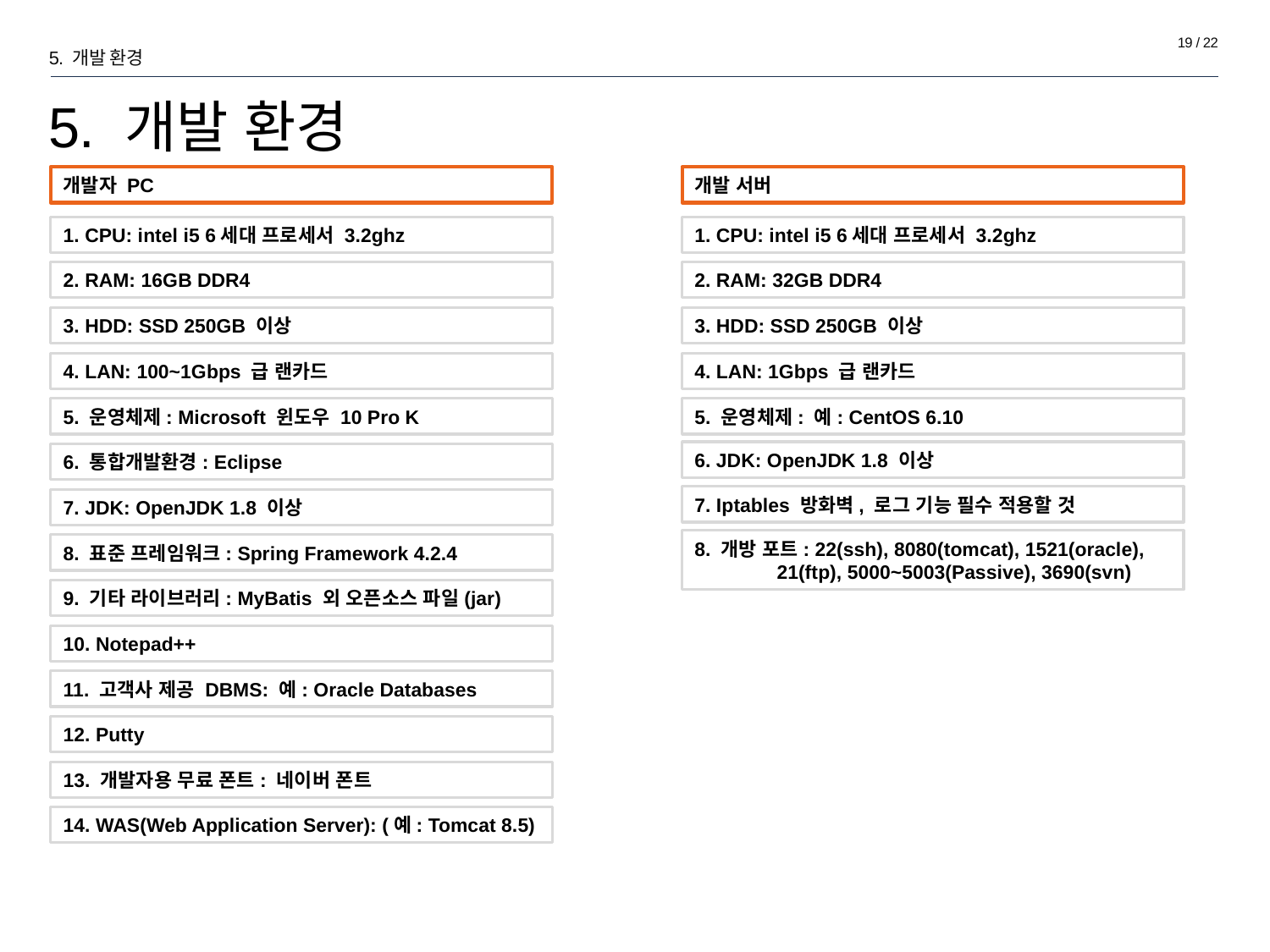

19 / 22
5. 개발 환경
# 5. 개발 환경
개발자 PC
개발 서버
1. CPU: intel i5 6세대 프로세서 3.2ghz
1. CPU: intel i5 6세대 프로세서 3.2ghz
2. RAM: 16GB DDR4
2. RAM: 32GB DDR4
3. HDD: SSD 250GB 이상
3. HDD: SSD 250GB 이상
4. LAN: 100~1Gbps 급 랜카드
4. LAN: 1Gbps 급 랜카드
5. 운영체제: Microsoft 윈도우 10 Pro K
5. 운영체제: 예: CentOS 6.10
6. JDK: OpenJDK 1.8 이상
6. 통합개발환경: Eclipse
7. Iptables 방화벽, 로그 기능 필수 적용할 것
7. JDK: OpenJDK 1.8 이상
8. 개방 포트: 22(ssh), 8080(tomcat), 1521(oracle),
               21(ftp), 5000~5003(Passive), 3690(svn)
8. 표준 프레임워크: Spring Framework 4.2.4
9. 기타 라이브러리: MyBatis 외 오픈소스 파일(jar)
10. Notepad++
11. 고객사 제공 DBMS: 예: Oracle Databases
12. Putty
13. 개발자용 무료 폰트: 네이버 폰트
14. WAS(Web Application Server): (예: Tomcat 8.5)